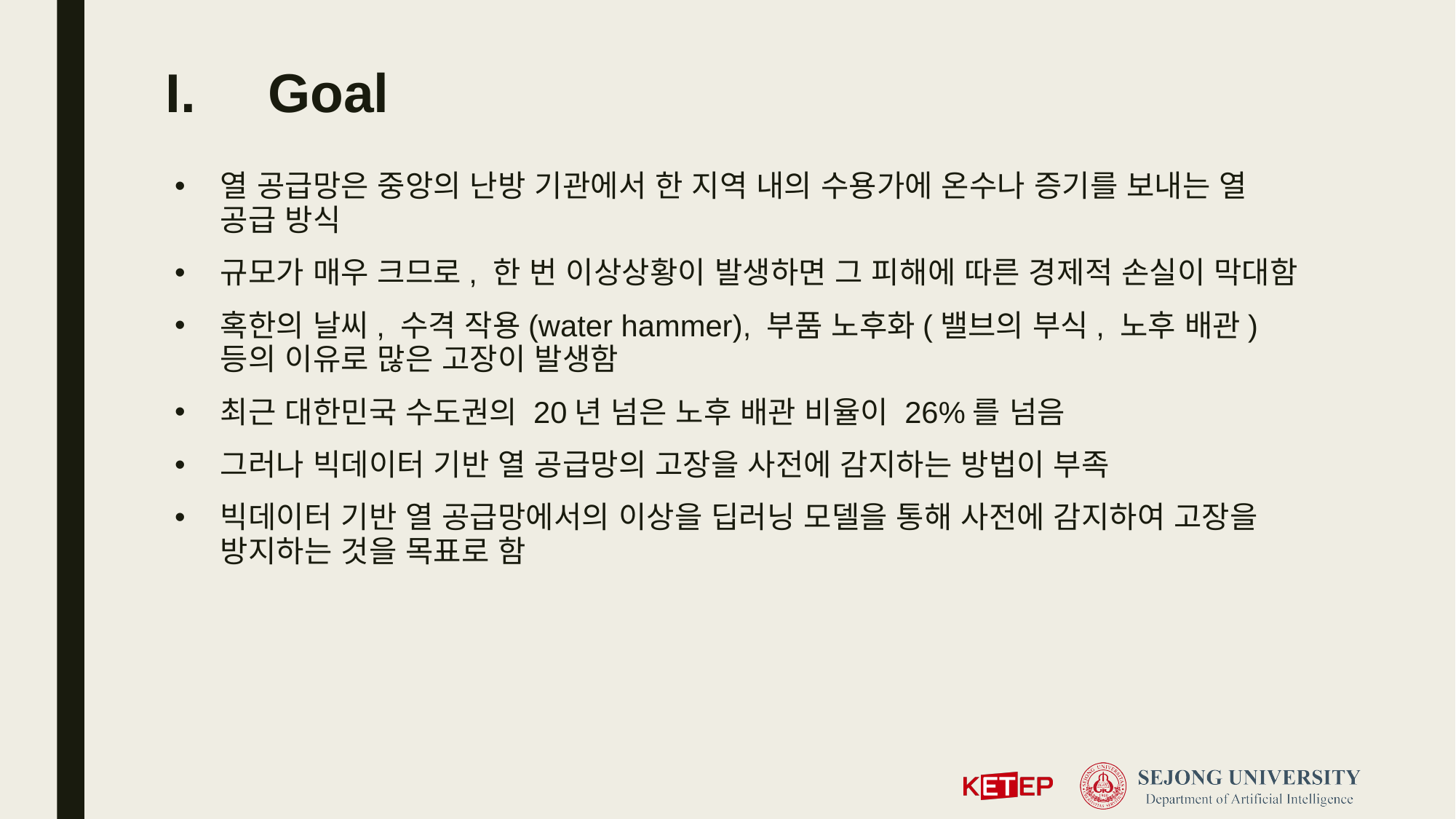

# Goal
열 공급망은 중앙의 난방 기관에서 한 지역 내의 수용가에 온수나 증기를 보내는 열 공급 방식
규모가 매우 크므로, 한 번 이상상황이 발생하면 그 피해에 따른 경제적 손실이 막대함
혹한의 날씨, 수격 작용(water hammer), 부품 노후화(밸브의 부식, 노후 배관) 등의 이유로 많은 고장이 발생함
최근 대한민국 수도권의 20년 넘은 노후 배관 비율이 26%를 넘음
그러나 빅데이터 기반 열 공급망의 고장을 사전에 감지하는 방법이 부족
빅데이터 기반 열 공급망에서의 이상을 딥러닝 모델을 통해 사전에 감지하여 고장을 방지하는 것을 목표로 함